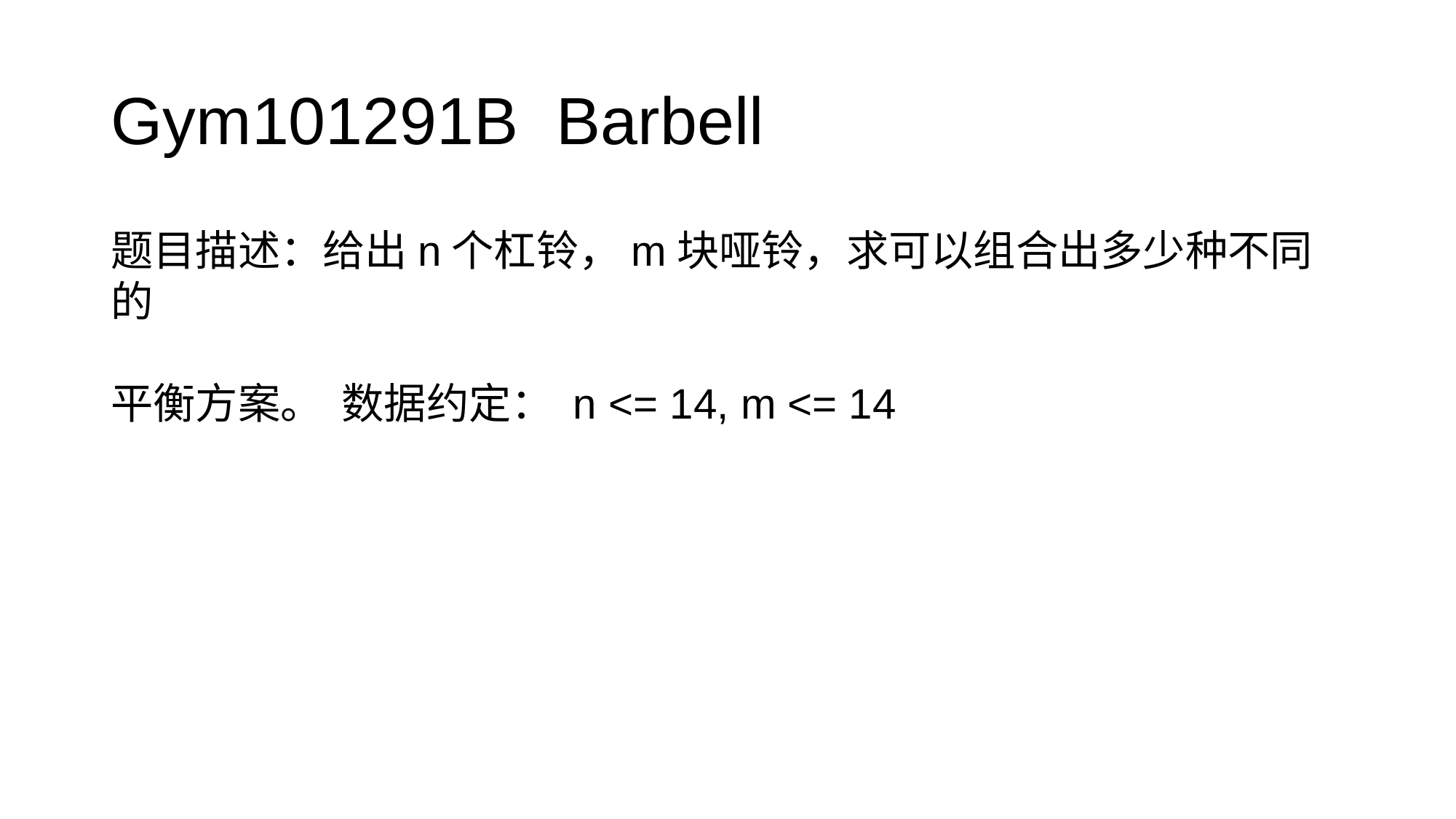

# Gym101291B  Barbell
题目描述：给出n个杠铃，m块哑铃，求可以组合出多少种不同的

平衡方案。  数据约定： n <= 14, m <= 14